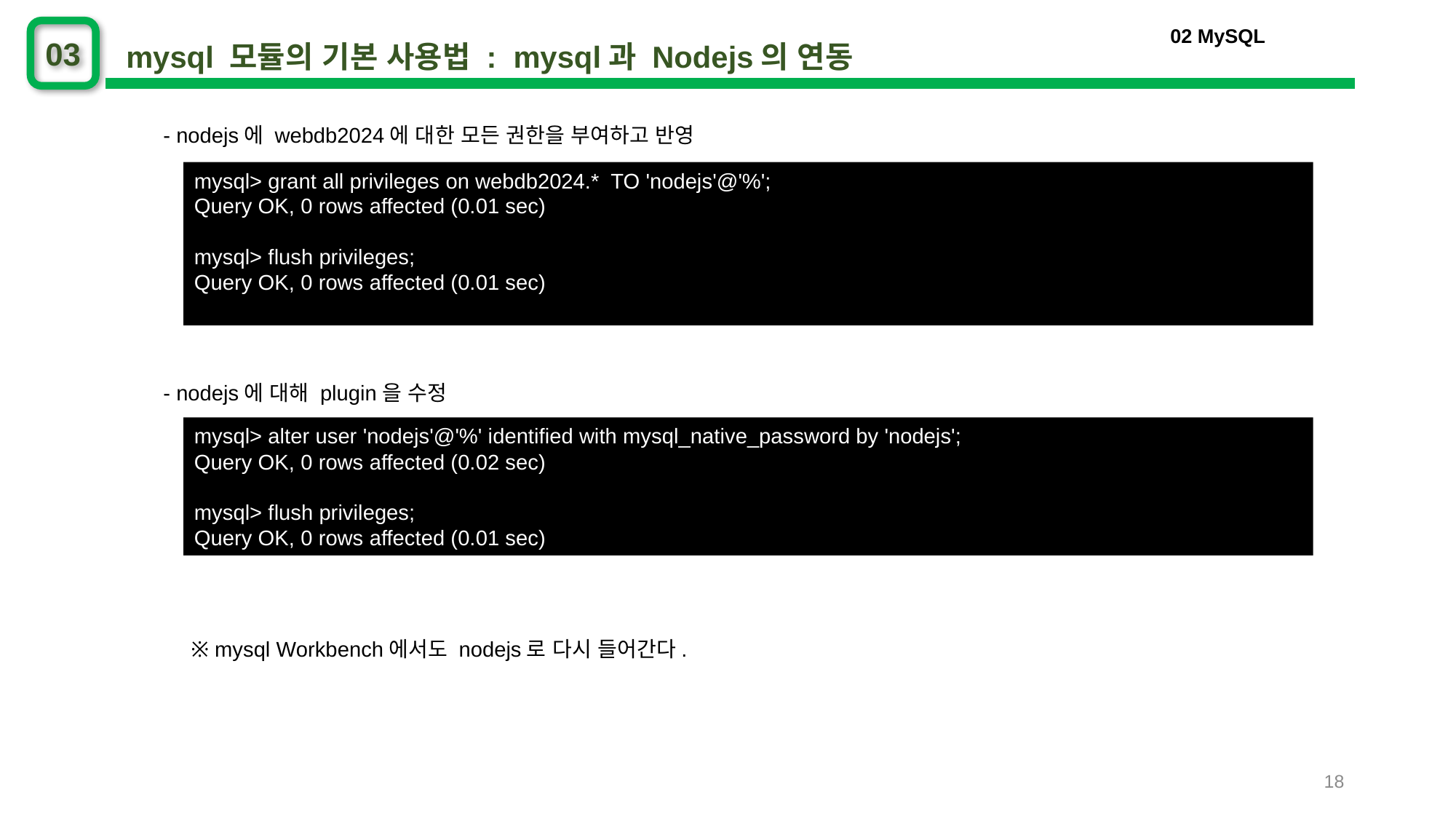

02 MySQL
03
mysql 모듈의 기본 사용법 :  mysql과 Nodejs의 연동
    - nodejs에 webdb2024에 대한 모든 권한을 부여하고 반영
mysql> grant all privileges on webdb2024.*  TO 'nodejs'@'%';
Query OK, 0 rows affected (0.01 sec)

mysql> flush privileges;
Query OK, 0 rows affected (0.01 sec)

    - nodejs에 대해 plugin을 수정
mysql> alter user 'nodejs'@'%' identified with mysql_native_password by 'nodejs';
Query OK, 0 rows affected (0.02 sec)

mysql> flush privileges;
Query OK, 0 rows affected (0.01 sec)
※ mysql Workbench에서도 nodejs로 다시 들어간다.
18